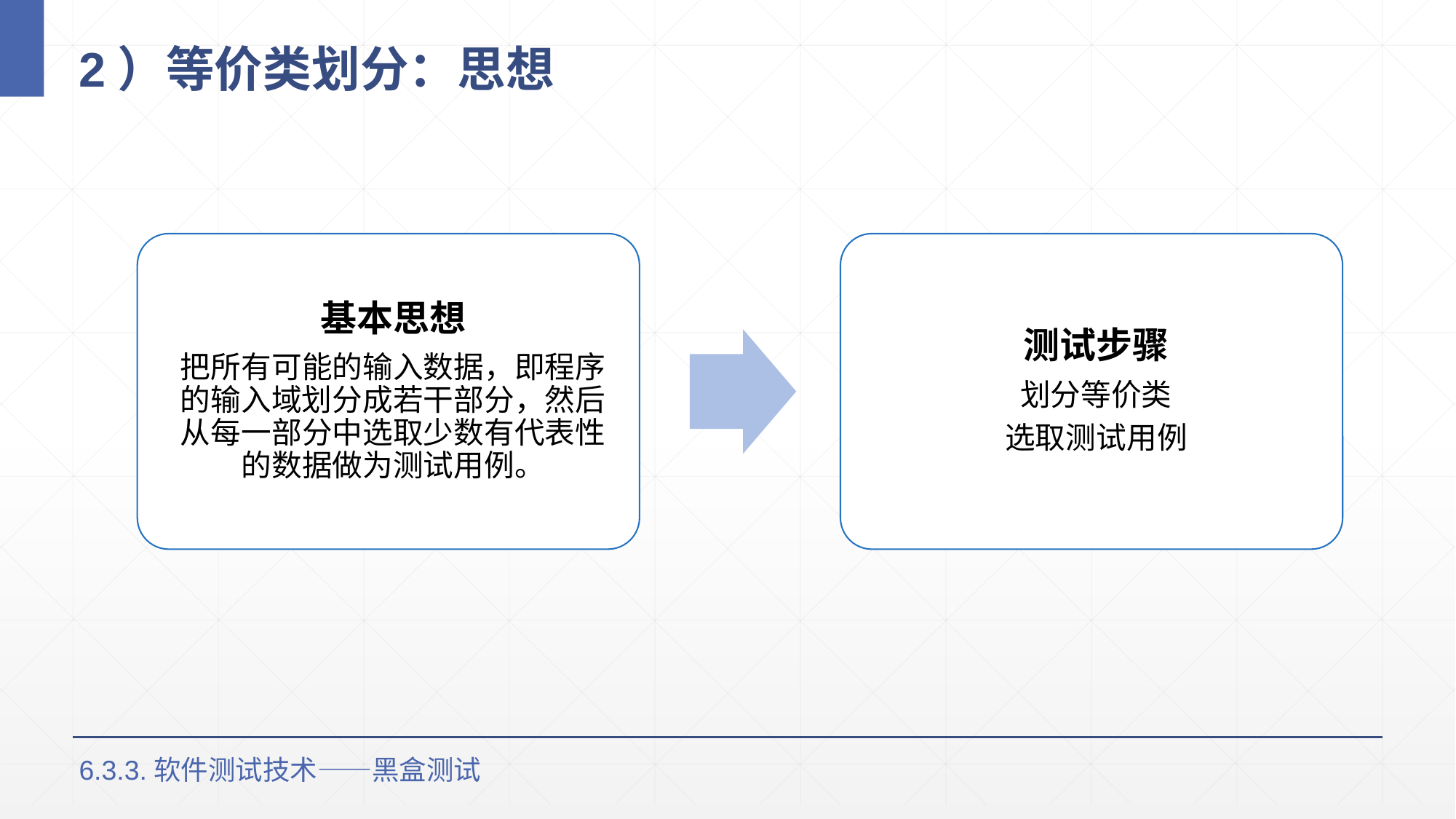

# 2）等价类划分：思想
基本思想
把所有可能的输入数据，即程序的输入域划分成若干部分，然后从每一部分中选取少数有代表性的数据做为测试用例。

测试步骤
划分等价类
选取测试用例
6.3.3.软件测试技术——黑盒测试